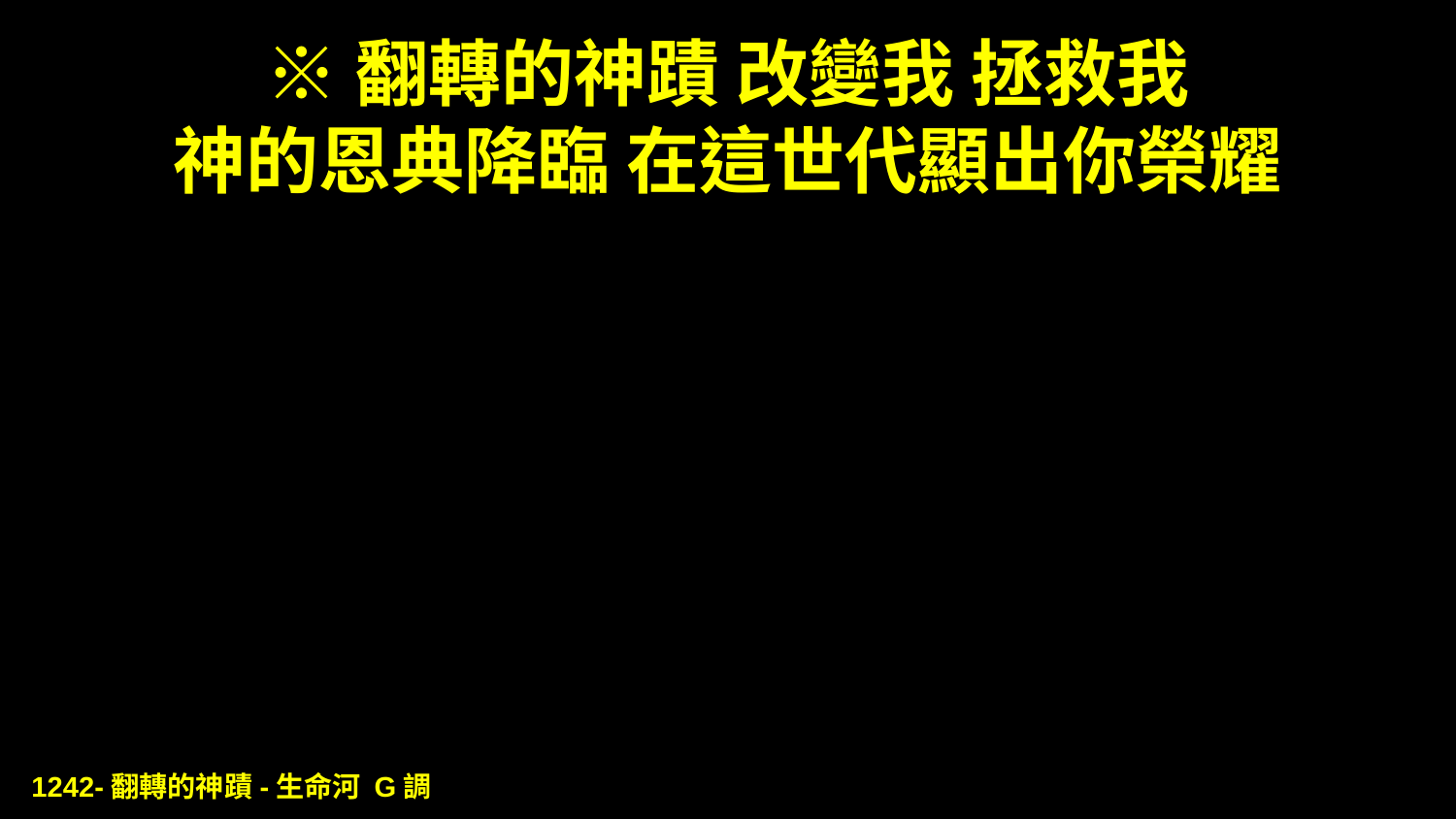

# ※翻轉的神蹟 改變我 拯救我 神的恩典降臨 在這世代顯出你榮耀
1242-翻轉的神蹟-生命河 G調